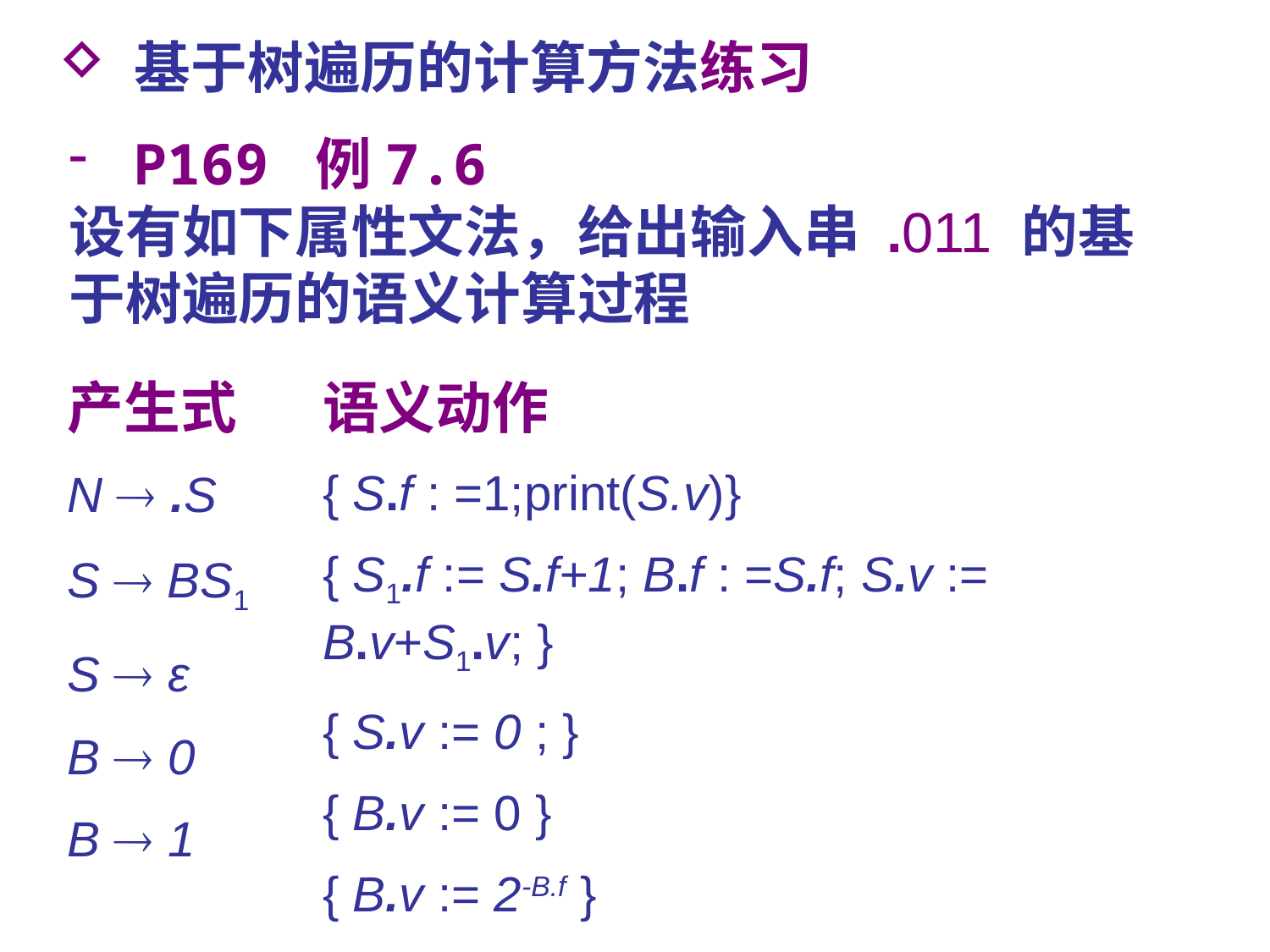

基于树遍历的计算方法练习
 P169 例7.6
设有如下属性文法，给出输入串 .011 的基于树遍历的语义计算过程
产生式

N → .S

S → BS1

S → ε

B → 0

B → 1
语义动作

{ S.f : =1;print(S.v)}

{ S1.f := S.f+1; B.f : =S.f; S.v := B.v+S1.v; }

{ S.v := 0 ; }

{ B.v := 0 }

{ B.v := 2-B.f }